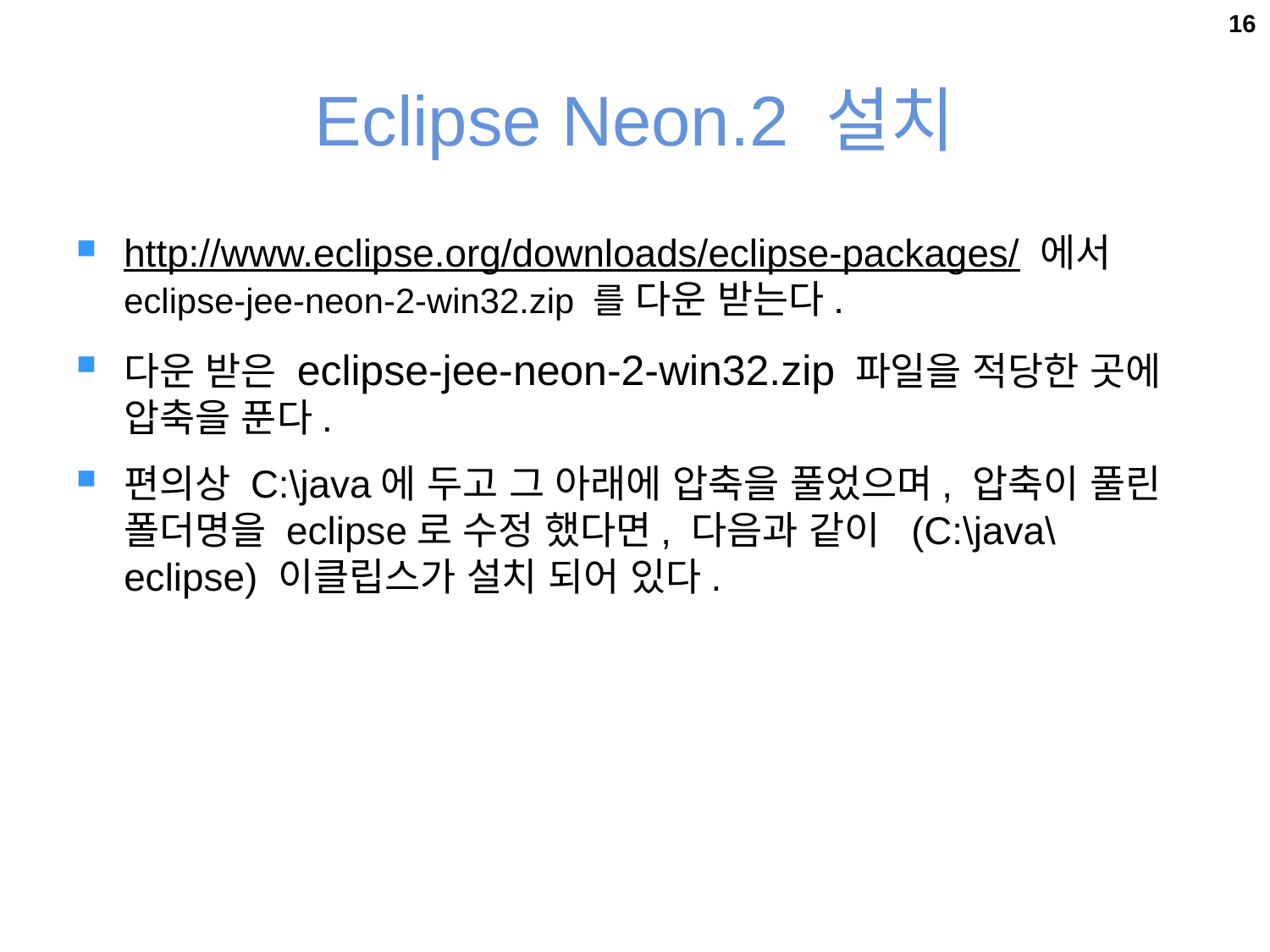

16
# Eclipse Neon.2 설치
http://www.eclipse.org/downloads/eclipse-packages/ 에서 eclipse-jee-neon-2-win32.zip 를 다운 받는다.
다운 받은 eclipse-jee-neon-2-win32.zip 파일을 적당한 곳에 압축을 푼다.
편의상 C:\java에 두고 그 아래에 압축을 풀었으며, 압축이 풀린 폴더명을 eclipse로 수정 했다면, 다음과 같이  (C:\java\eclipse) 이클립스가 설치 되어 있다.